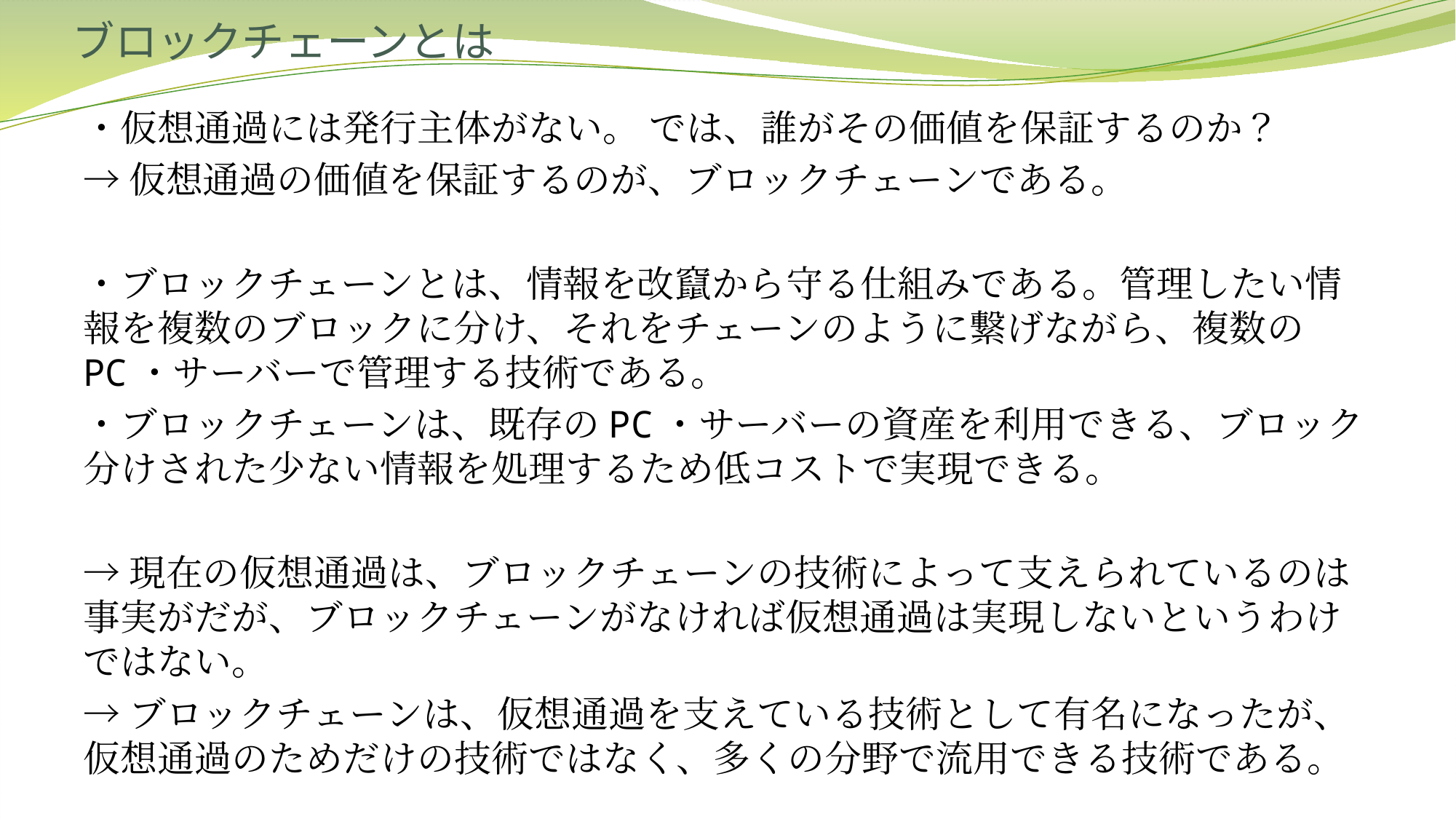

# ブロックチェーンとは
・仮想通過には発行主体がない。 では、誰がその価値を保証するのか？
→仮想通過の価値を保証するのが、ブロックチェーンである。

・ブロックチェーンとは、情報を改竄から守る仕組みである。管理したい情報を複数のブロックに分け、それをチェーンのように繋げながら、複数のPC・サーバーで管理する技術である。
・ブロックチェーンは、既存のPC・サーバーの資産を利用できる、ブロック分けされた少ない情報を処理するため低コストで実現できる。

→現在の仮想通過は、ブロックチェーンの技術によって支えられているのは事実がだが、ブロックチェーンがなければ仮想通過は実現しないというわけではない。
→ブロックチェーンは、仮想通過を支えている技術として有名になったが、仮想通過のためだけの技術ではなく、多くの分野で流用できる技術である。